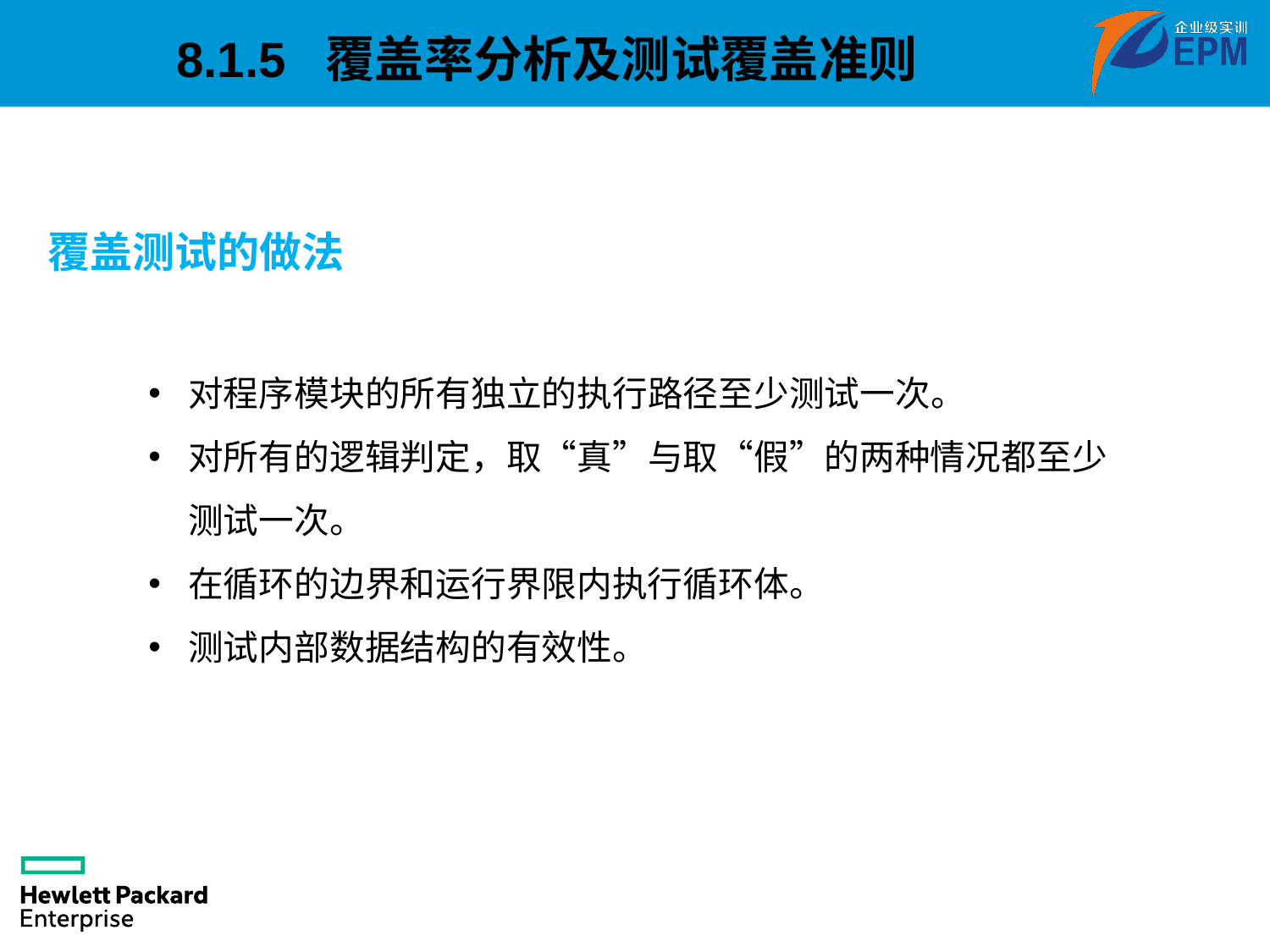

8.1.5  覆盖率分析及测试覆盖准则
覆盖测试的做法
对程序模块的所有独立的执行路径至少测试一次。
对所有的逻辑判定，取“真”与取“假”的两种情况都至少测试一次。
在循环的边界和运行界限内执行循环体。
测试内部数据结构的有效性。